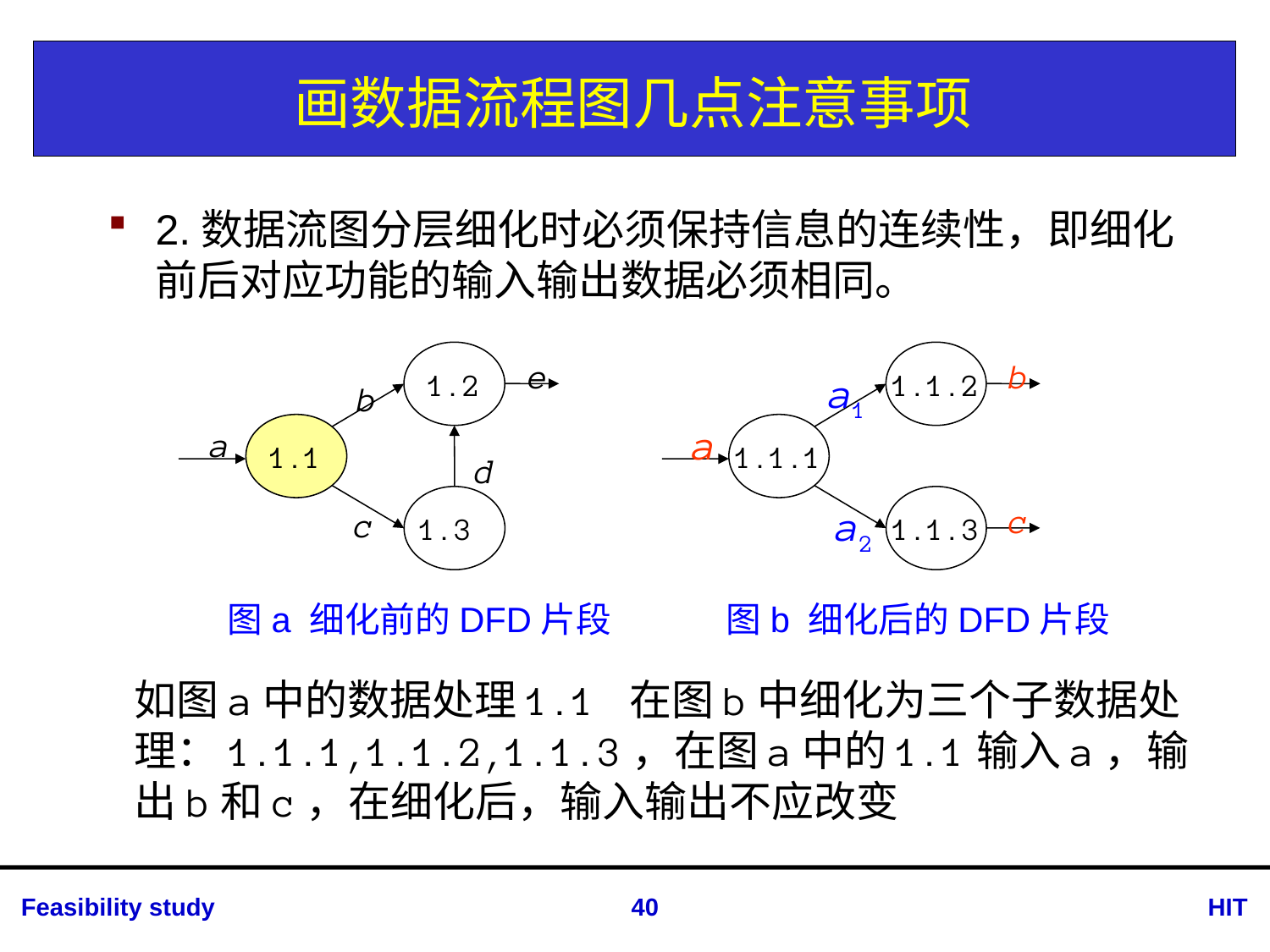

# 画数据流程图几点注意事项
2.数据流图分层细化时必须保持信息的连续性，即细化前后对应功能的输入输出数据必须相同。

1.2
e
b

1.1
a
d

1.3
c
1.1.2
b
a1

a
1.1.1

1.1.3
c
a2

图a 细化前的DFD片段
图b 细化后的DFD片段
如图a中的数据处理1.1 在图b中细化为三个子数据处理：1.1.1,1.1.2,1.1.3，在图a中的1.1输入a，输出b和c，在细化后，输入输出不应改变